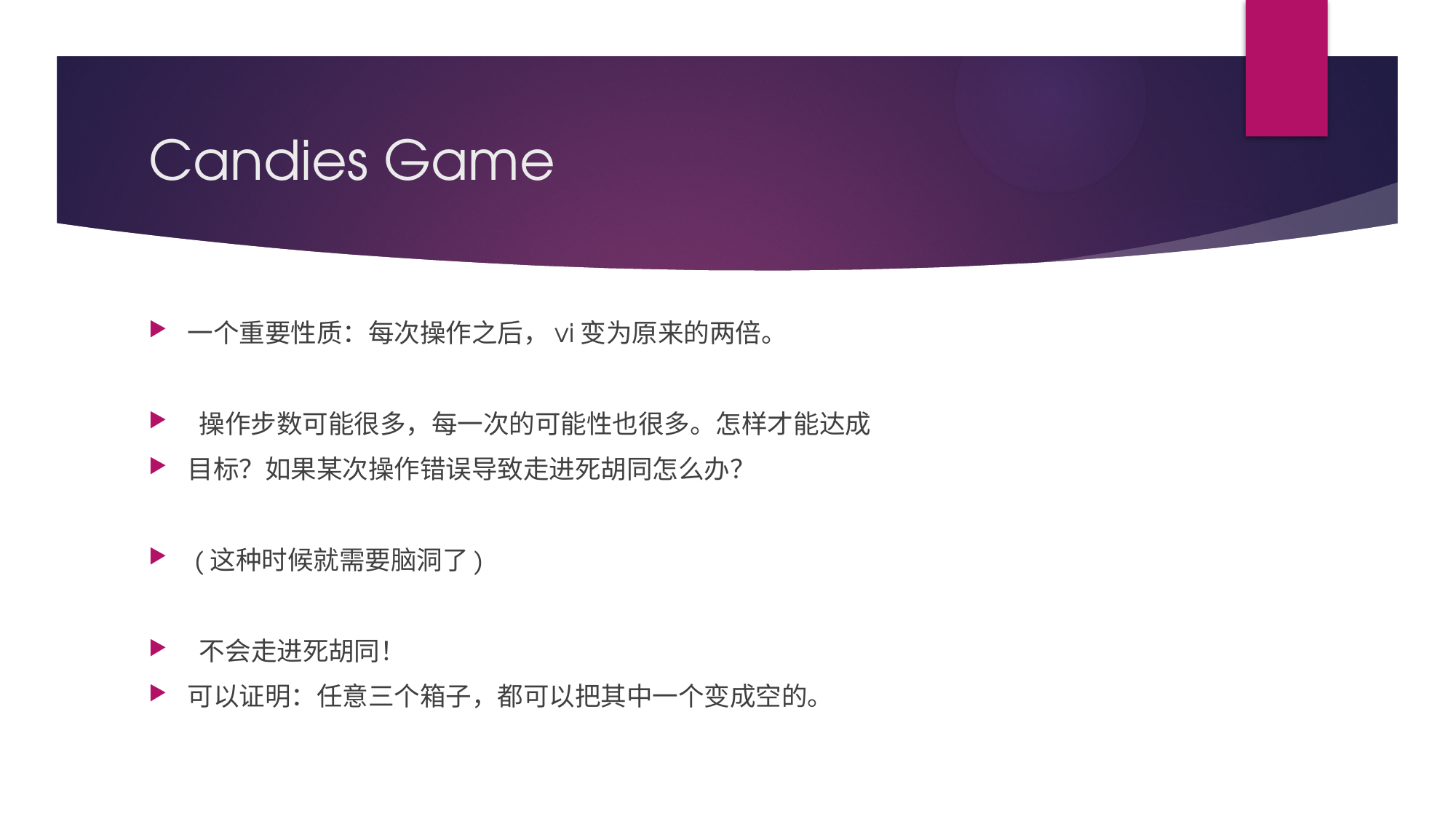

# Candies Game
一个重要性质：每次操作之后，vi变为原来的两倍。

 操作步数可能很多，每一次的可能性也很多。怎样才能达成
目标？如果某次操作错误导致走进死胡同怎么办？

 (这种时候就需要脑洞了)

 不会走进死胡同！
可以证明：任意三个箱子，都可以把其中一个变成空的。